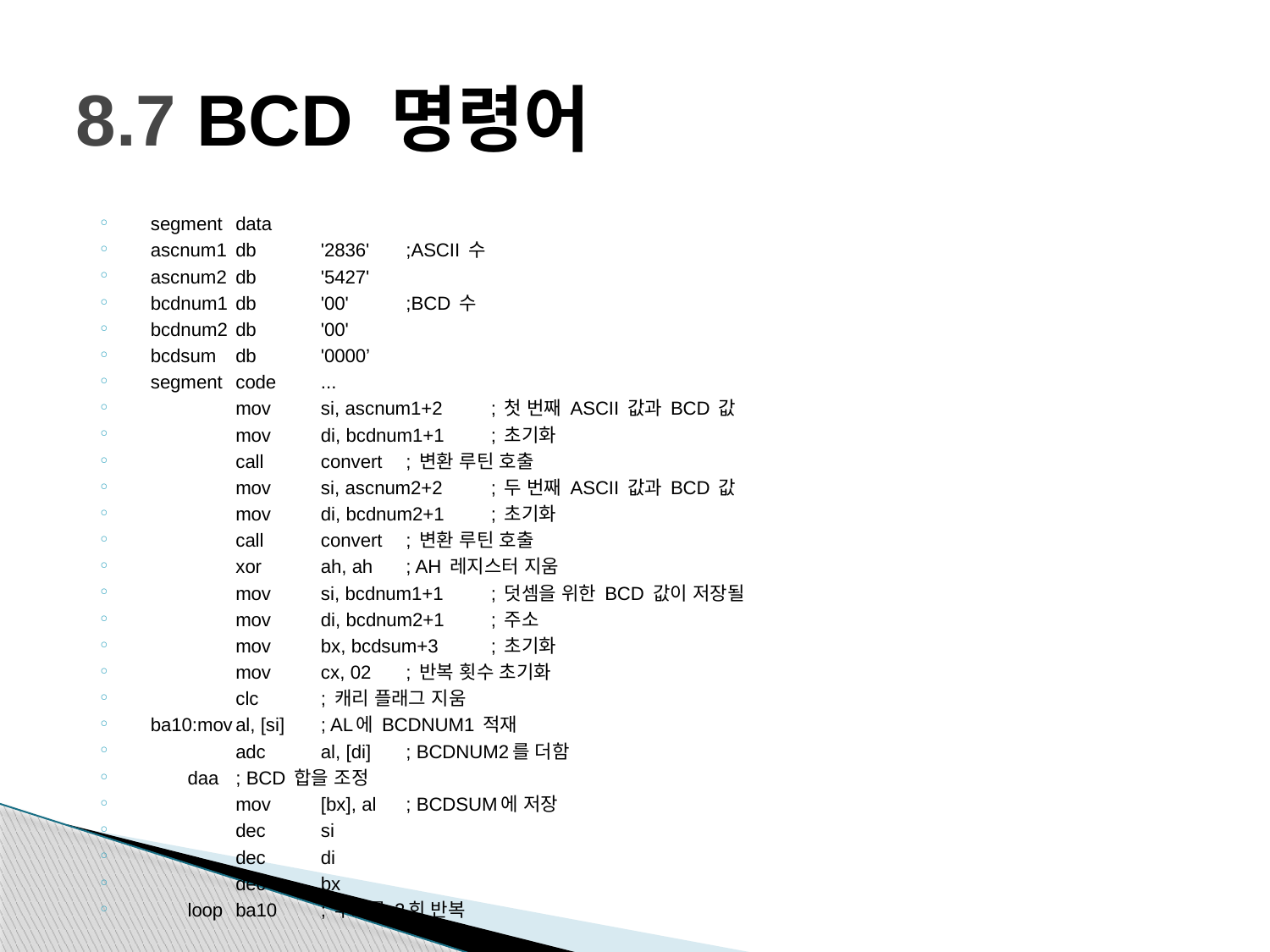

# 8.7 BCD 명령어
segment	data
ascnum1	db	'2836'	;ASCII 수
ascnum2	db	'5427'
bcdnum1	db	'00'	;BCD 수
bcdnum2	db	'00'
bcdsum		db	'0000’
segment	code		...
	mov	si, ascnum1+2	; 첫 번째 ASCII 값과 BCD 값
	mov	di, bcdnum1+1	; 초기화
	call	convert		; 변환 루틴 호출
	mov	si, ascnum2+2	; 두 번째 ASCII 값과 BCD 값
	mov	di, bcdnum2+1	; 초기화
	call	convert		; 변환 루틴 호출
	xor	ah, ah		; AH 레지스터 지움
	mov	si, bcdnum1+1	; 덧셈을 위한 BCD 값이 저장될
	mov	di, bcdnum2+1	; 주소
	mov	bx, bcdsum+3	; 초기화
	mov	cx, 02		; 반복 횟수 초기화
	clc			; 캐리 플래그 지움
ba10:mov	al, [si]		; AL에 BCDNUM1 적재
	adc	al, [di]		; BCDNUM2를 더함
       daa			; BCD 합을 조정
	mov	[bx], al		; BCDSUM에 저장
	dec	si
	dec	di
	dec	bx
       loop 	ba10		; 루프를 2회 반복